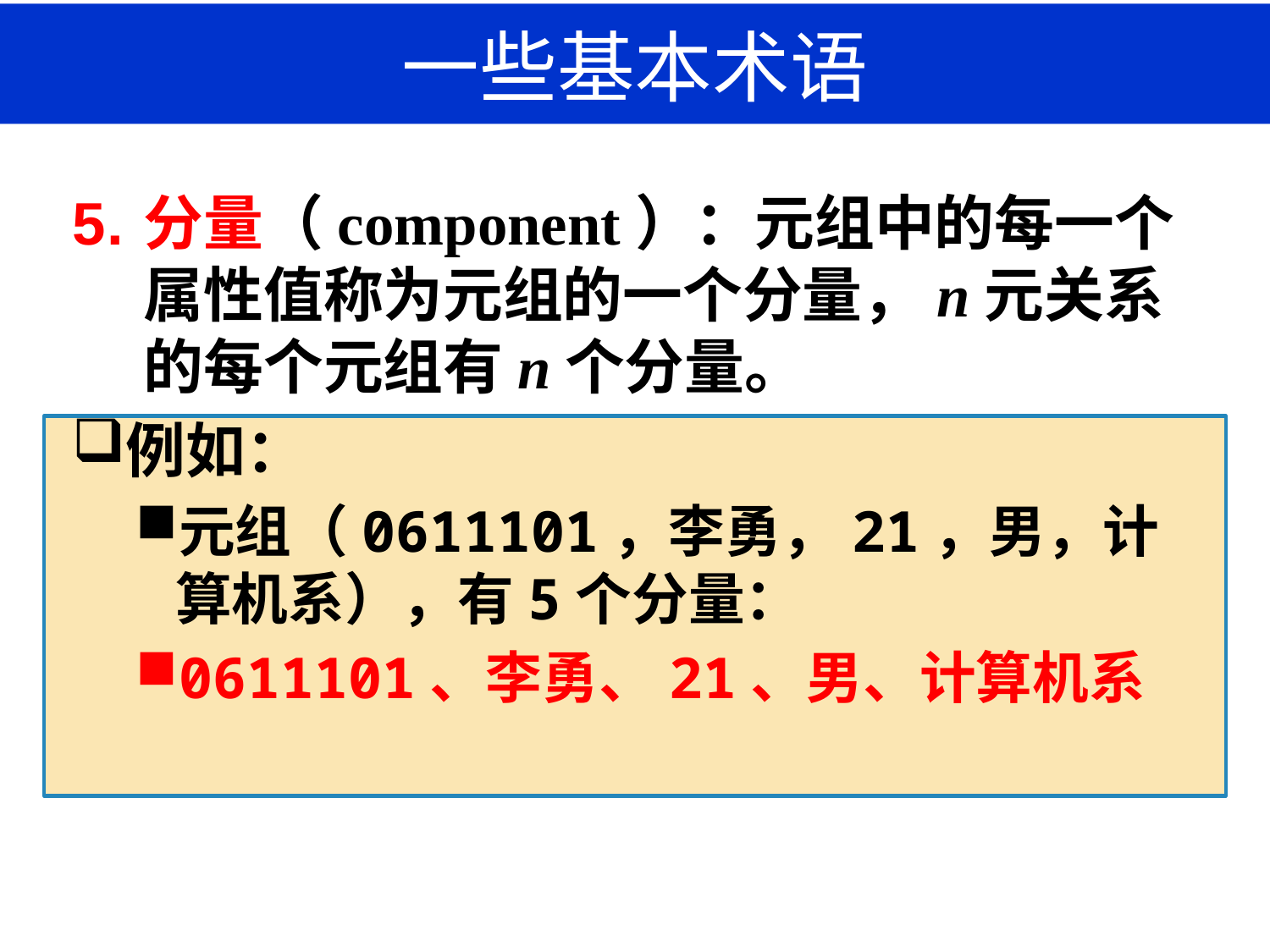

# 一些基本术语
分量（component）：元组中的每一个属性值称为元组的一个分量，n元关系的每个元组有n个分量。
例如：
元组（0611101，李勇，21，男，计算机系），有5个分量：
0611101、李勇、21、男、计算机系